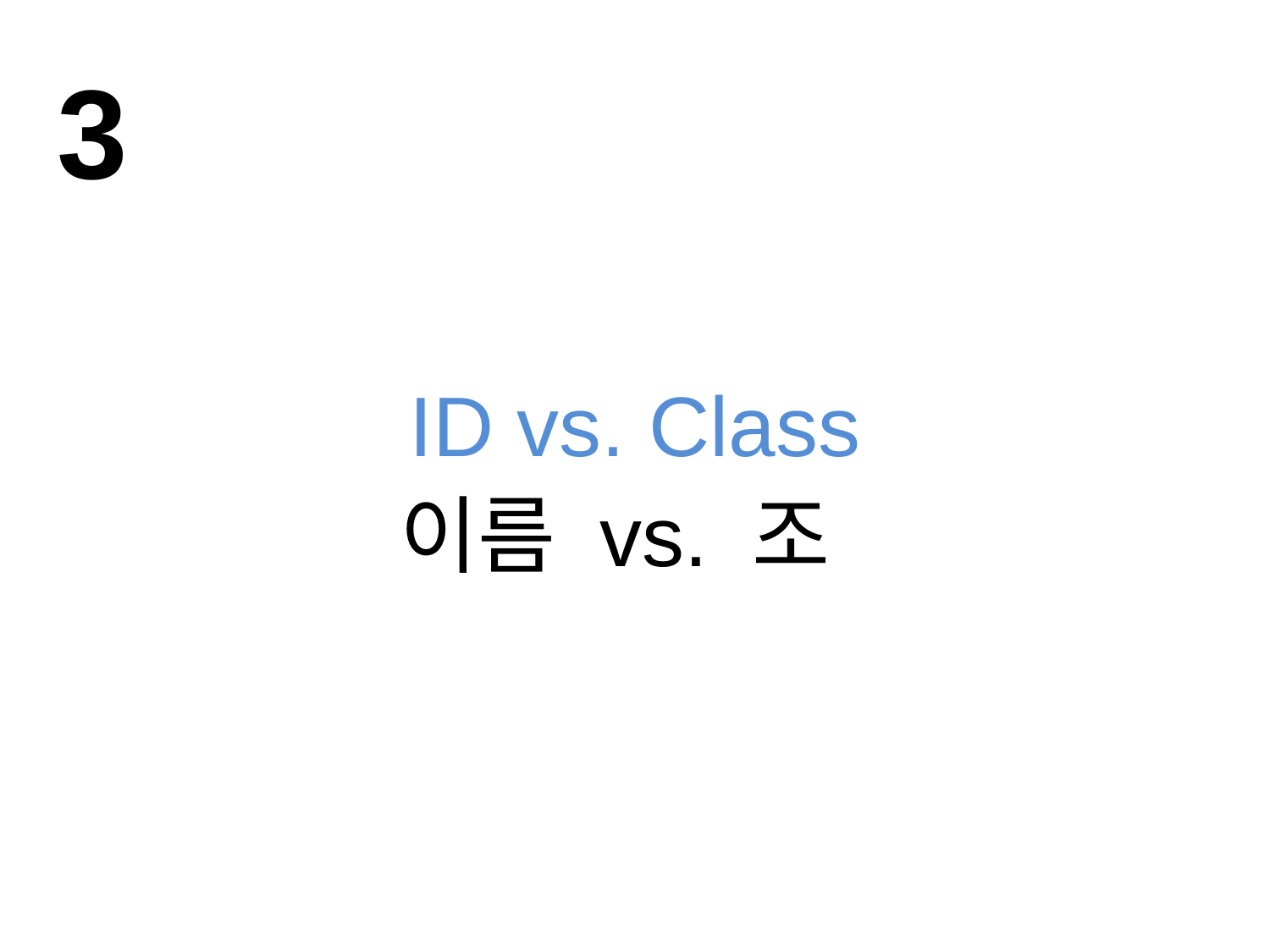

3
ID vs. Class
이름 vs. 조